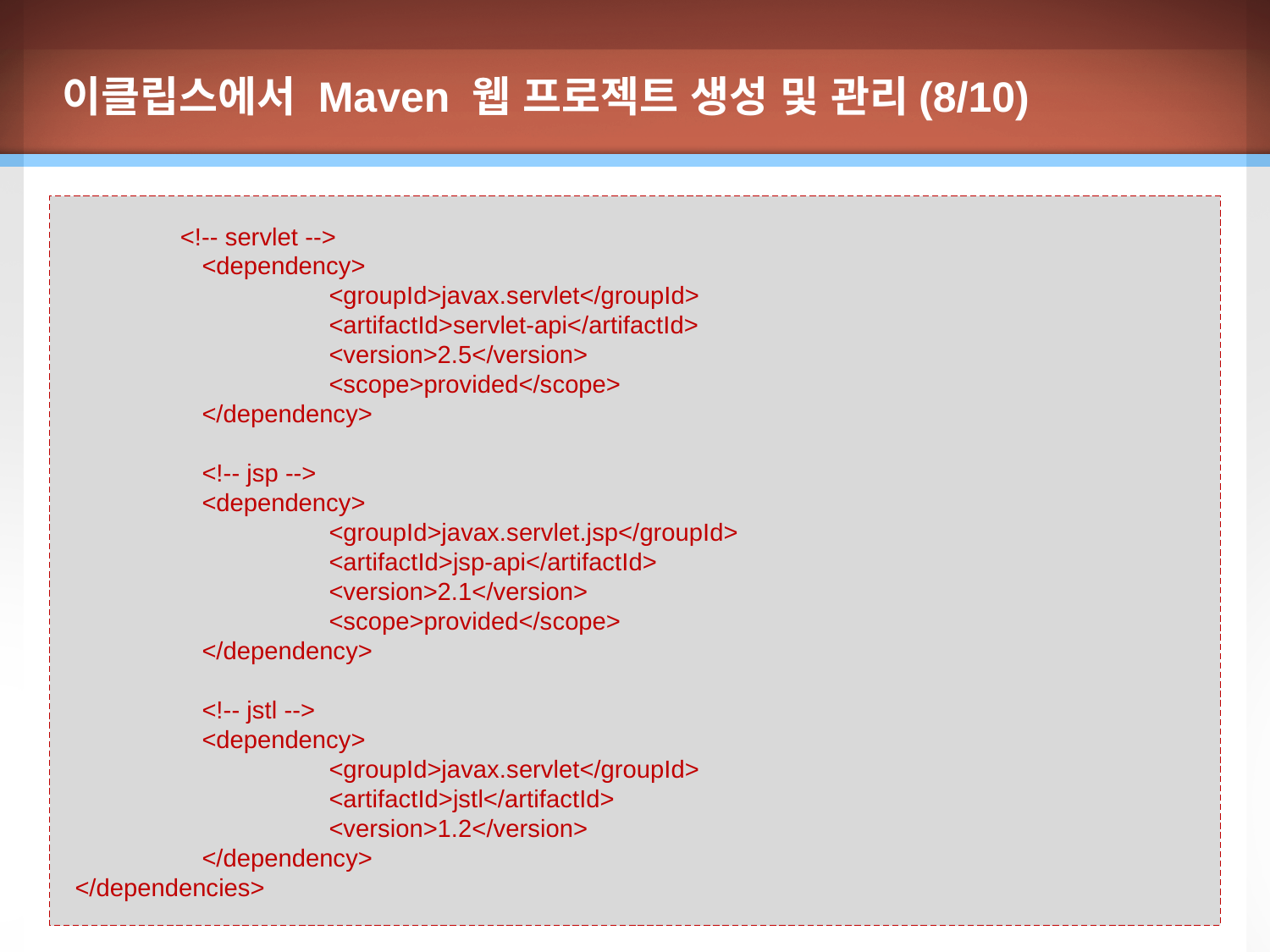

이클립스에서 Maven 웹 프로젝트 생성 및 관리(8/10)
      <!-- servlet -->
	<dependency>
		<groupId>javax.servlet</groupId>
		<artifactId>servlet-api</artifactId>
		<version>2.5</version>
		<scope>provided</scope>
	</dependency>

	<!-- jsp -->
	<dependency>
		<groupId>javax.servlet.jsp</groupId>
		<artifactId>jsp-api</artifactId>
		<version>2.1</version>
		<scope>provided</scope>
	</dependency>

	<!-- jstl -->
	<dependency>
		<groupId>javax.servlet</groupId>
		<artifactId>jstl</artifactId>
		<version>1.2</version>
	</dependency>
</dependencies>